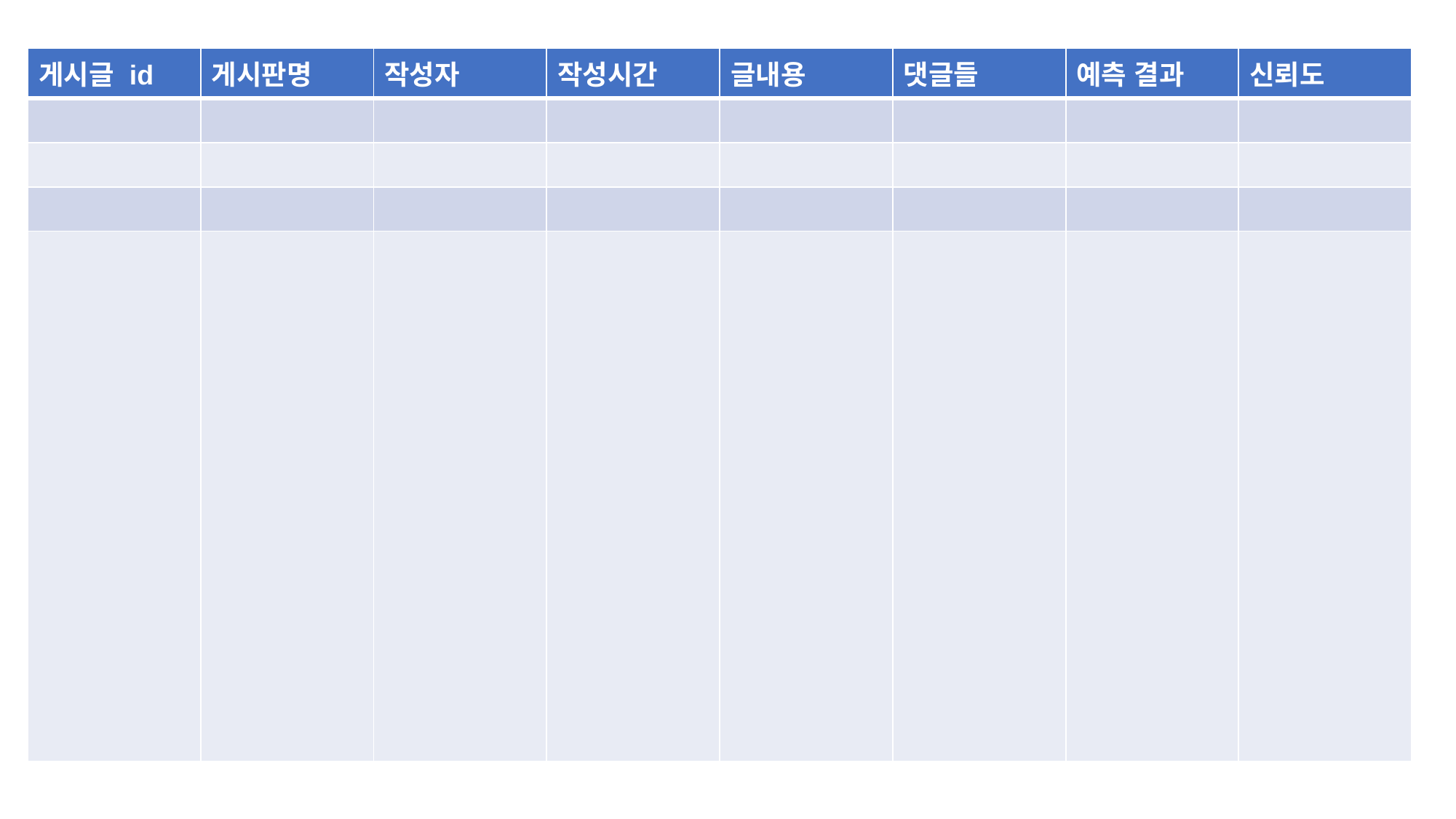

| 게시글 id | 게시판명 | 작성자 | 작성시간 | 글내용 | 댓글들 | 예측 결과 | 신뢰도 |
| --- | --- | --- | --- | --- | --- | --- | --- |
|  |  |  |  |  |  |  |  |
|  |  |  |  |  |  |  |  |
|  |  |  |  |  |  |  |  |
|  |  |  |  |  |  |  |  |